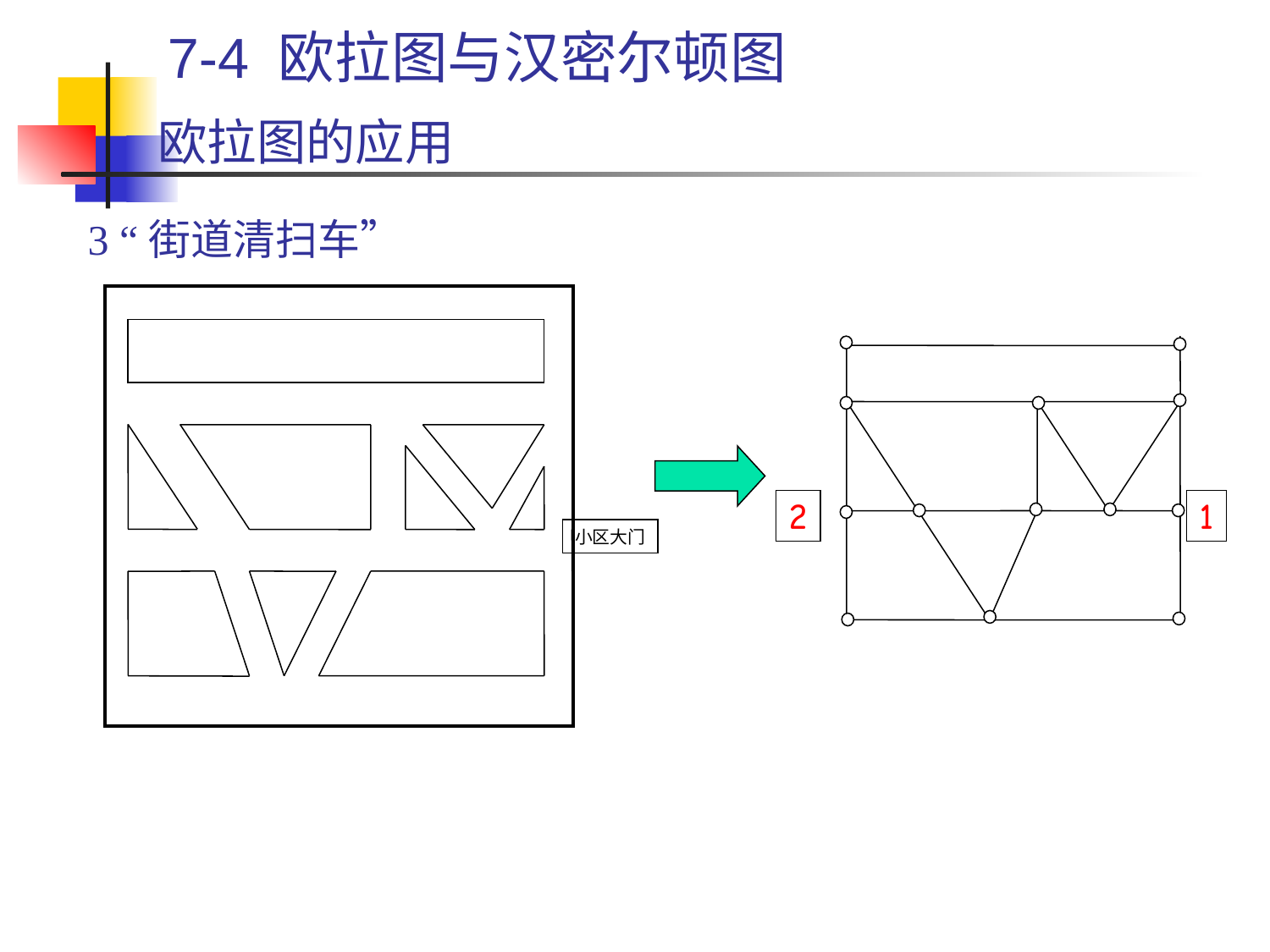

7-4 欧拉图与汉密尔顿图
# 欧拉图的应用
3 “街道清扫车”

小区大门

2
1